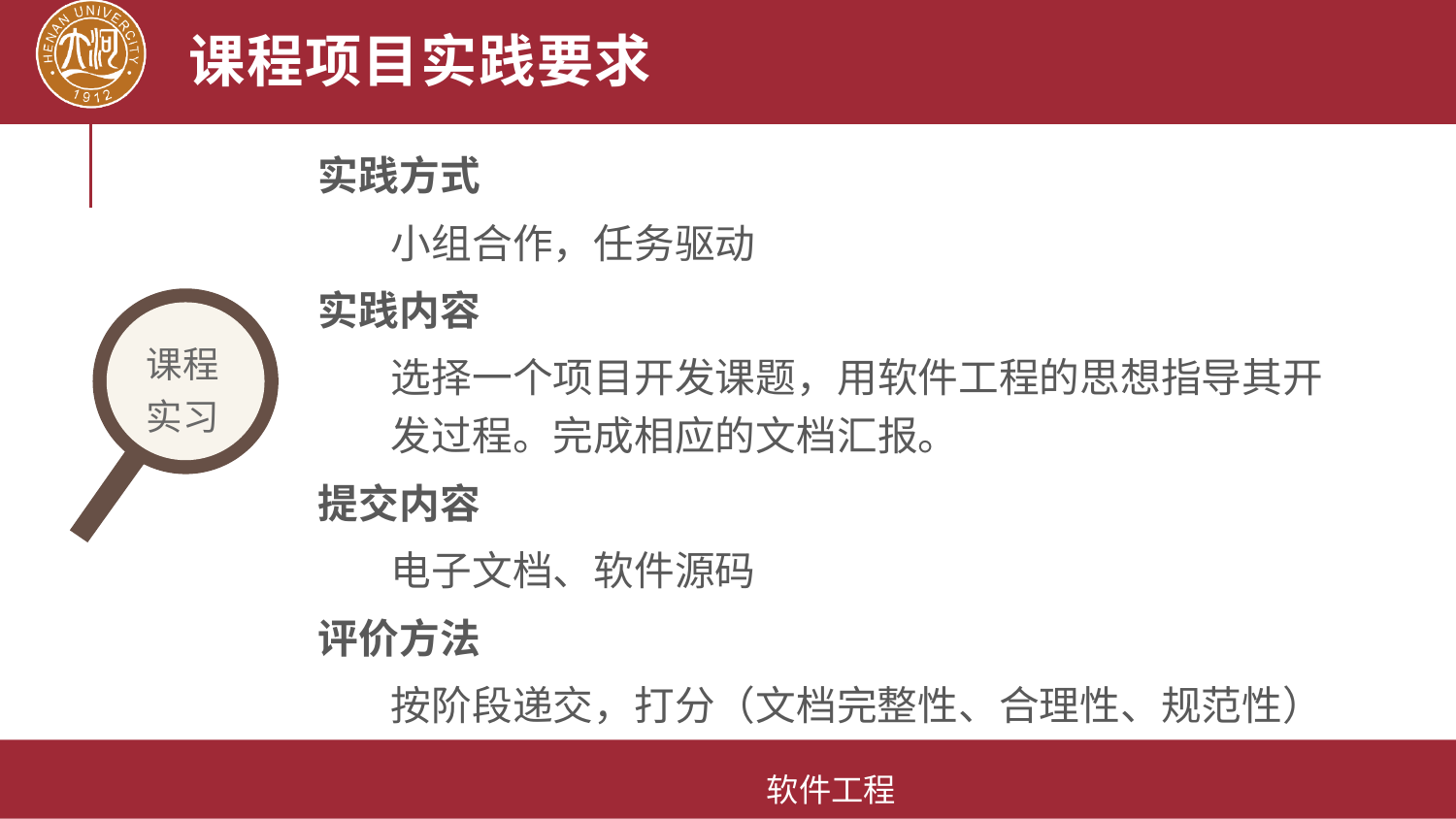

# 课程项目实践要求
实践方式
小组合作，任务驱动
实践内容
选择一个项目开发课题，用软件工程的思想指导其开发过程。完成相应的文档汇报。
提交内容
电子文档、软件源码
评价方法
按阶段递交，打分（文档完整性、合理性、规范性）

课程
实习

软件工程
32